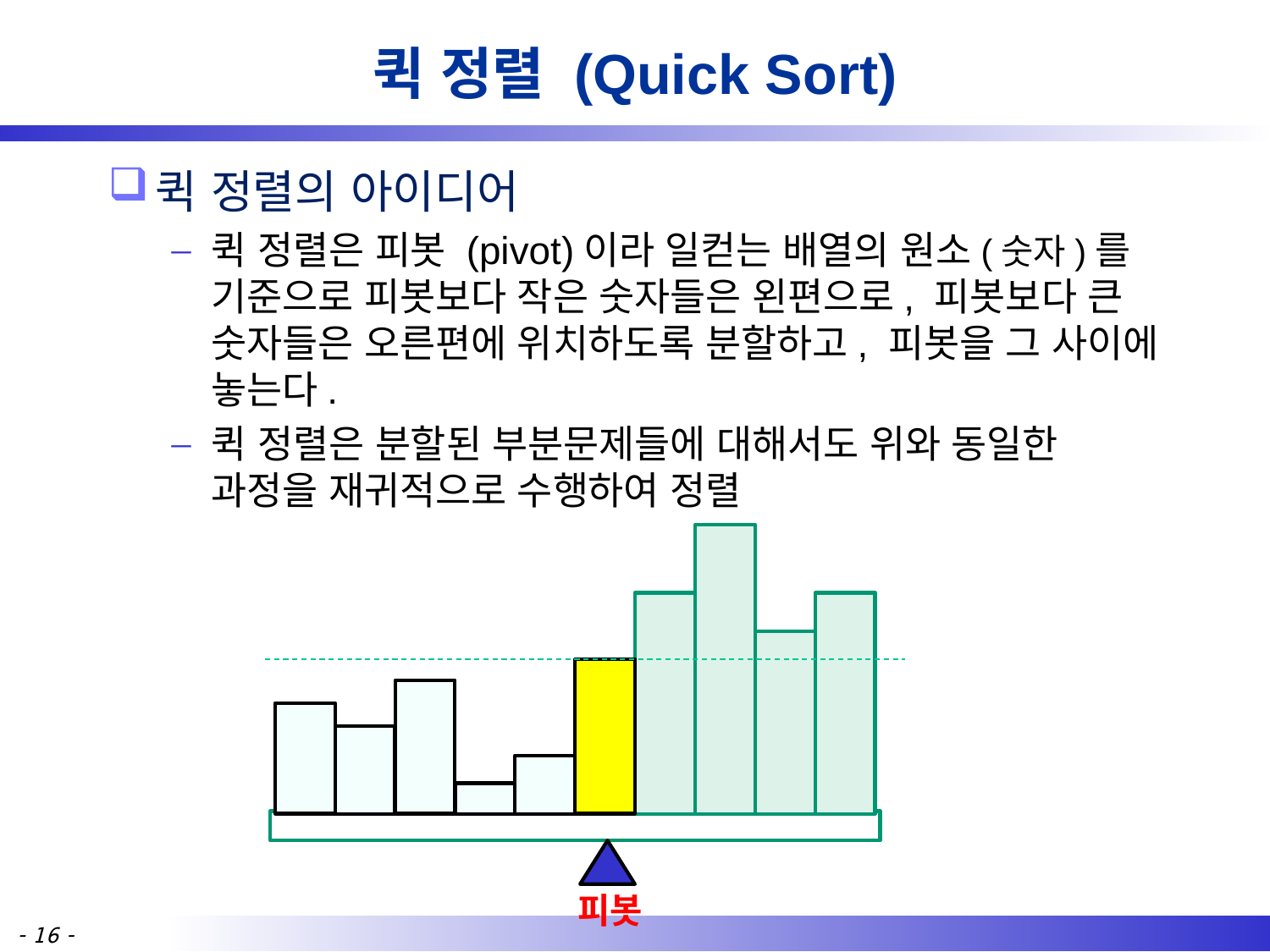

# 퀵 정렬 (Quick Sort)
퀵 정렬의 아이디어
퀵 정렬은 피봇 (pivot)이라 일컫는 배열의 원소(숫자)를 기준으로 피봇보다 작은 숫자들은 왼편으로, 피봇보다 큰 숫자들은 오른편에 위치하도록 분할하고, 피봇을 그 사이에 놓는다.
퀵 정렬은 분할된 부분문제들에 대해서도 위와 동일한 과정을 재귀적으로 수행하여 정렬

피봇
- 16 -